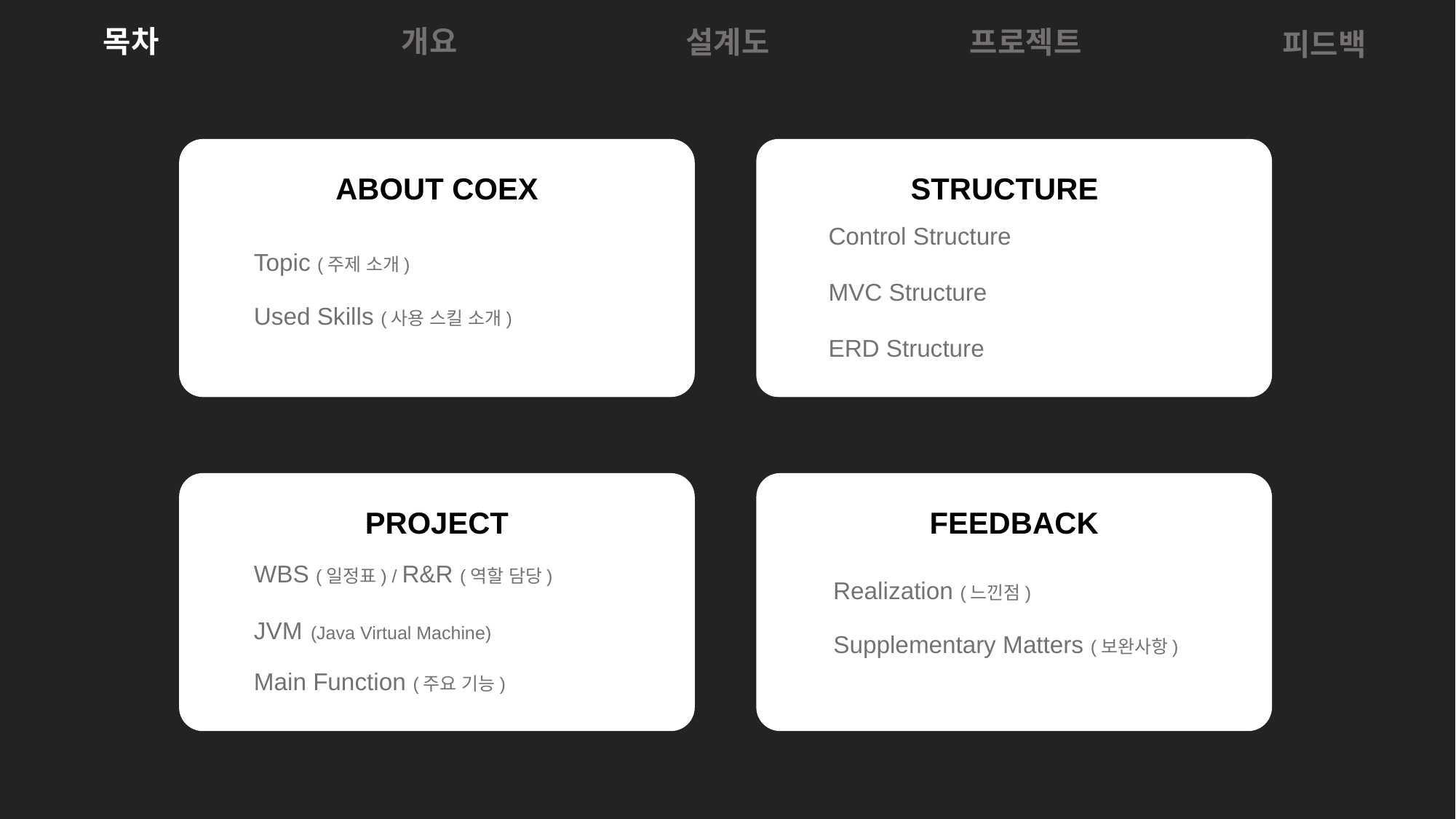

목차
개요
설계도
프로젝트
피드백

ABOUT COEX
STRUCTURE
Control Structure
Topic (주제 소개)
MVC Structure
Used Skills (사용 스킬 소개)
ERD Structure

PROJECT
FEEDBACK
WBS (일정표) / R&R (역할 담당)
Realization (느낀점)
JVM (Java Virtual Machine)
Supplementary Matters (보완사항)
Main Function (주요 기능)